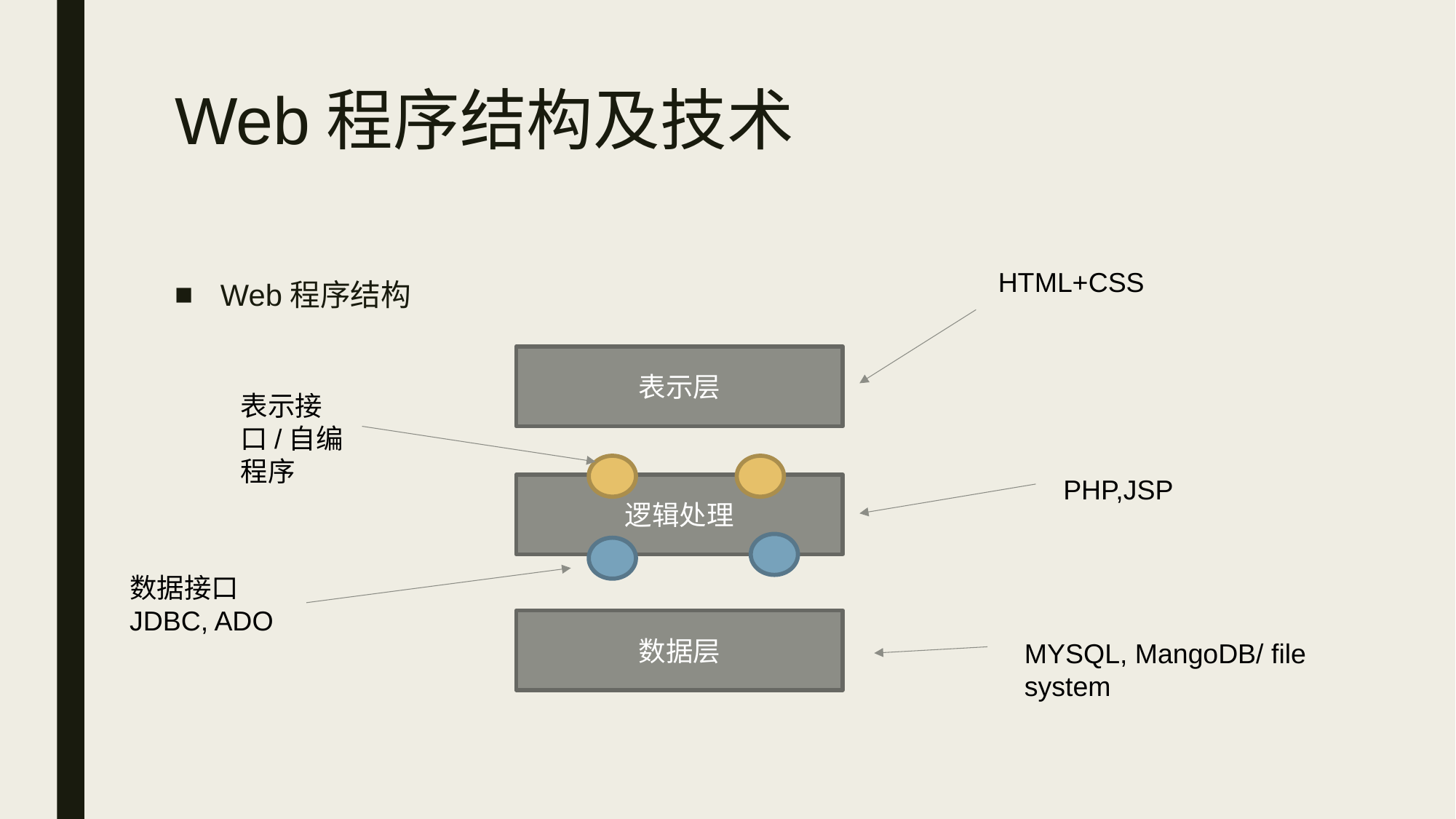

# Web程序结构及技术
HTML+CSS
Web程序结构
表示层
表示接口/自编程序

PHP,JSP
逻辑处理

数据接口
JDBC, ADO
数据层
MYSQL, MangoDB/ file system